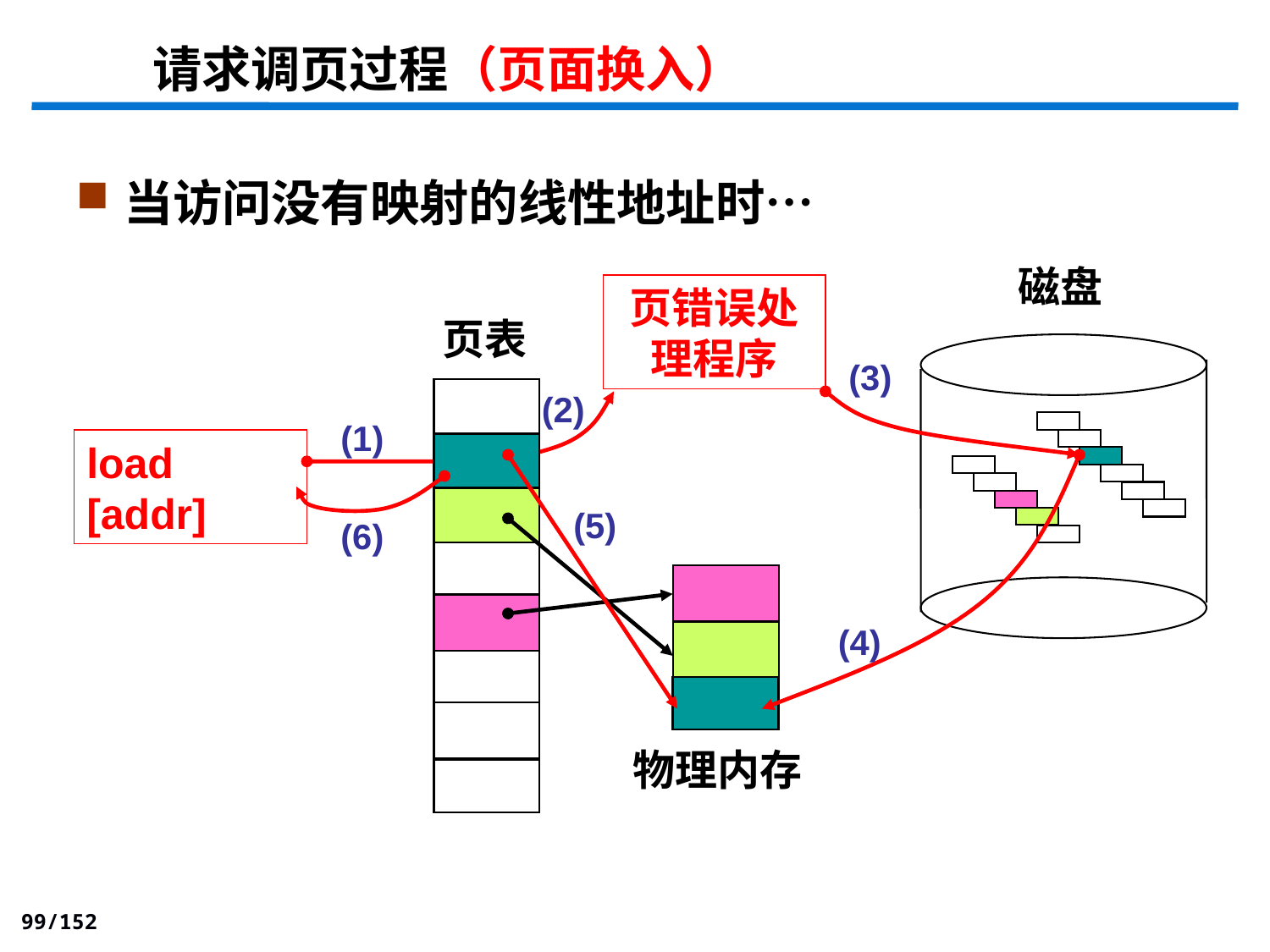

# 请求调页过程（页面换入）
当访问没有映射的线性地址时…
磁盘
页表

物理内存

页错误处理程序
(3)
(2)
(1)
(5)
(6)
(4)

i

load [addr]